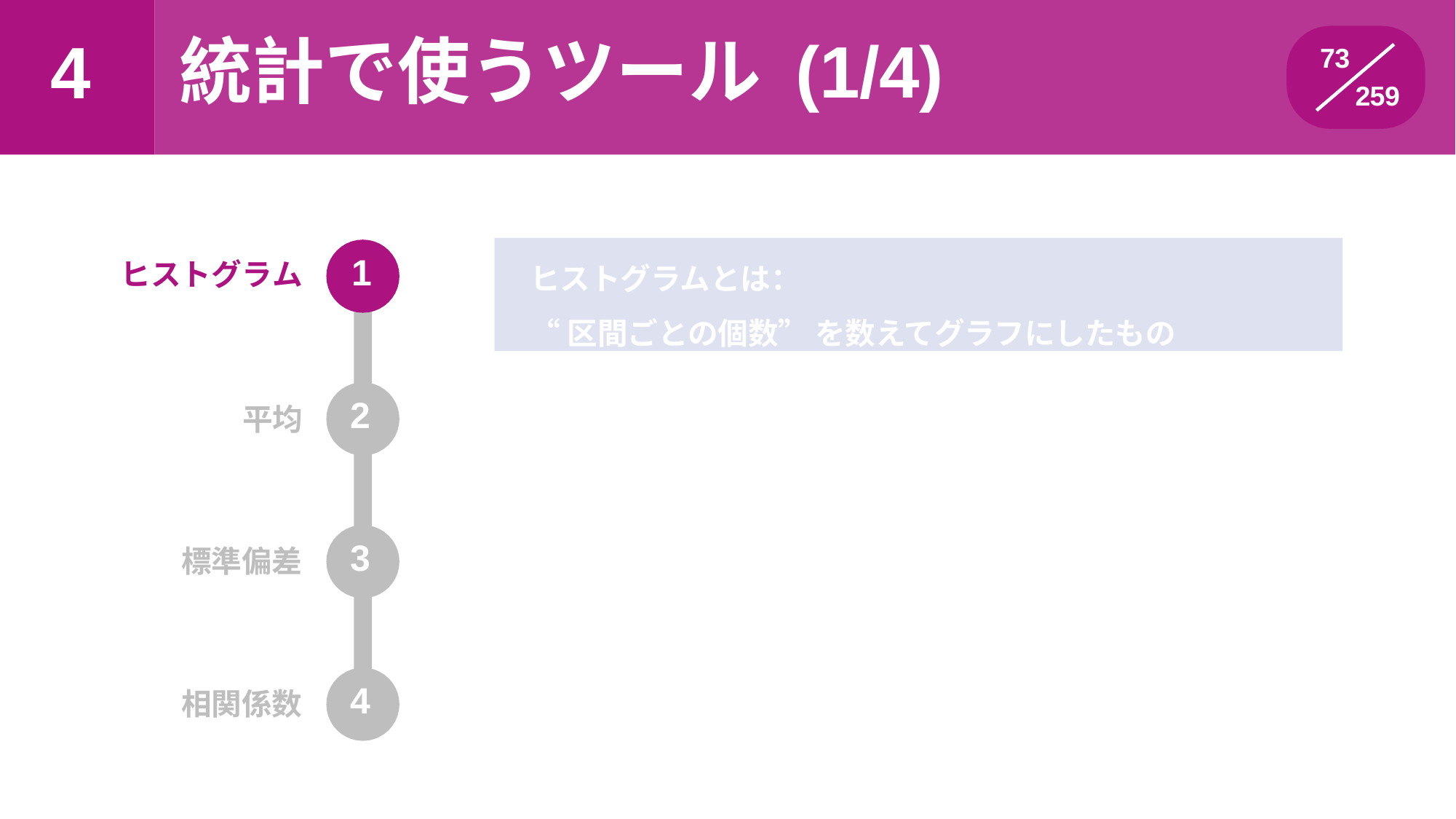

統計で使うツール (1/4)
# 4
73
259
ヒストグラムとは：
“区間ごとの個数” を数えてグラフにしたもの

ヒストグラム	1
2
平均

3
標準偏差

4
相関係数